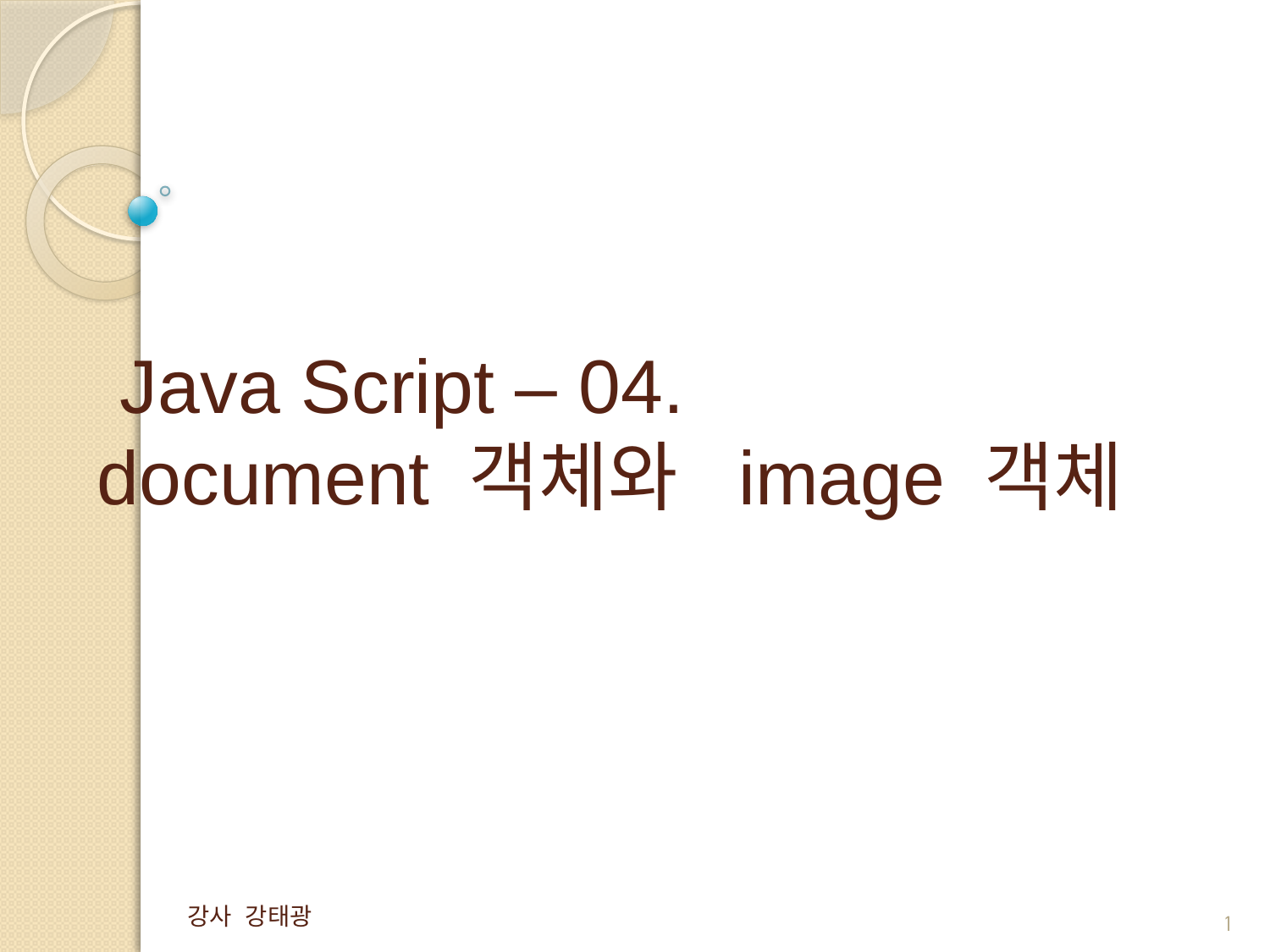

# Java Script – 04. document 객체와  image 객체
 강사  강태광
1